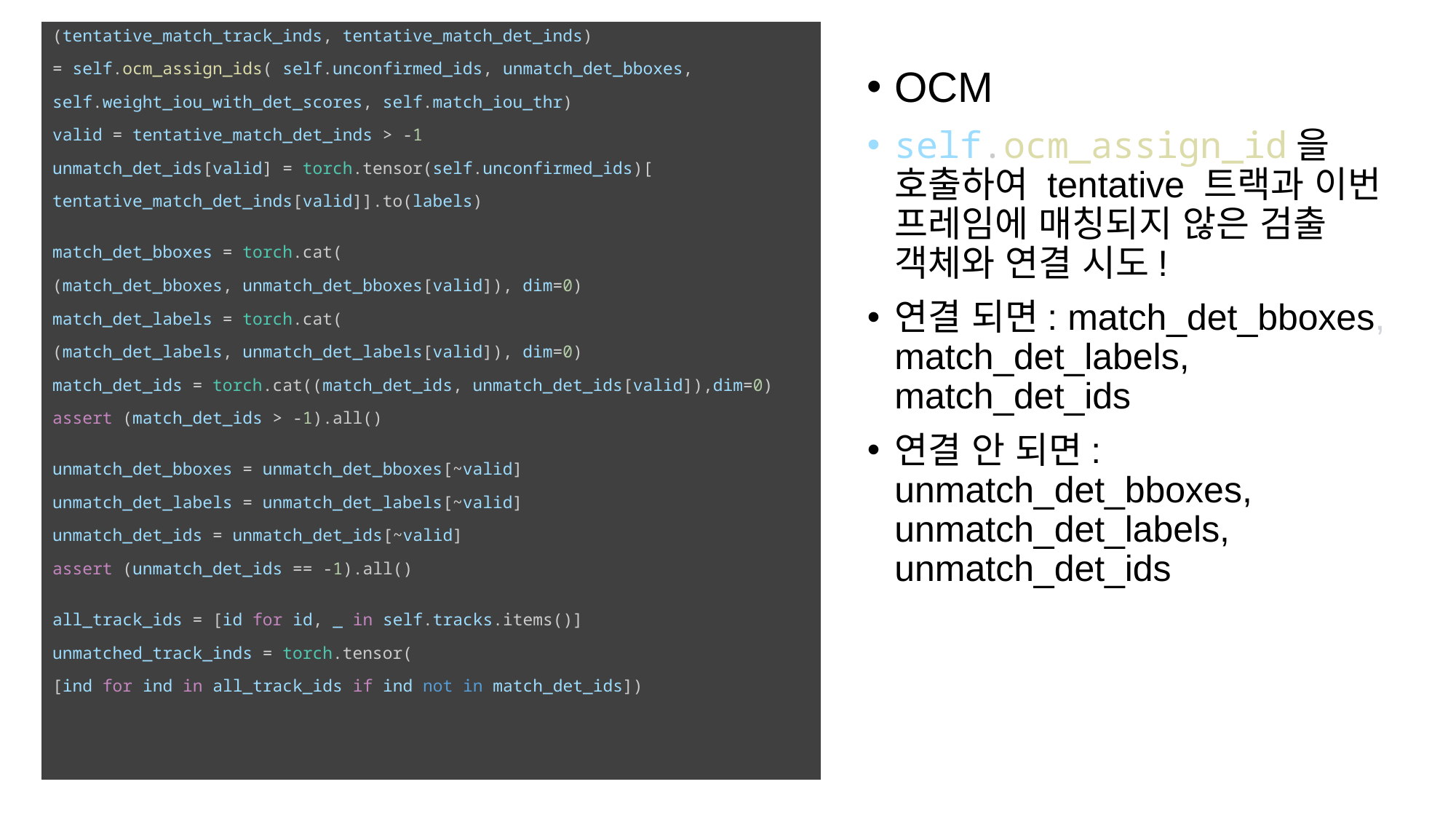

(tentative_match_track_inds, tentative_match_det_inds)
= self.ocm_assign_ids( self.unconfirmed_ids, unmatch_det_bboxes,
self.weight_iou_with_det_scores, self.match_iou_thr)
valid = tentative_match_det_inds > -1
unmatch_det_ids[valid] = torch.tensor(self.unconfirmed_ids)[
tentative_match_det_inds[valid]].to(labels)
match_det_bboxes = torch.cat(
(match_det_bboxes, unmatch_det_bboxes[valid]), dim=0)
match_det_labels = torch.cat(
(match_det_labels, unmatch_det_labels[valid]), dim=0)
match_det_ids = torch.cat((match_det_ids, unmatch_det_ids[valid]),dim=0)
assert (match_det_ids > -1).all()
unmatch_det_bboxes = unmatch_det_bboxes[~valid]
unmatch_det_labels = unmatch_det_labels[~valid]
unmatch_det_ids = unmatch_det_ids[~valid]
assert (unmatch_det_ids == -1).all()
all_track_ids = [id for id, _ in self.tracks.items()]
unmatched_track_inds = torch.tensor(
[ind for ind in all_track_ids if ind not in match_det_ids])

OCM
self.ocm_assign_id을 호출하여 tentative 트랙과 이번 프레임에 매칭되지 않은 검출 객체와 연결 시도!
연결 되면: match_det_bboxes, match_det_labels, match_det_ids
연결 안 되면: unmatch_det_bboxes, unmatch_det_labels, unmatch_det_ids